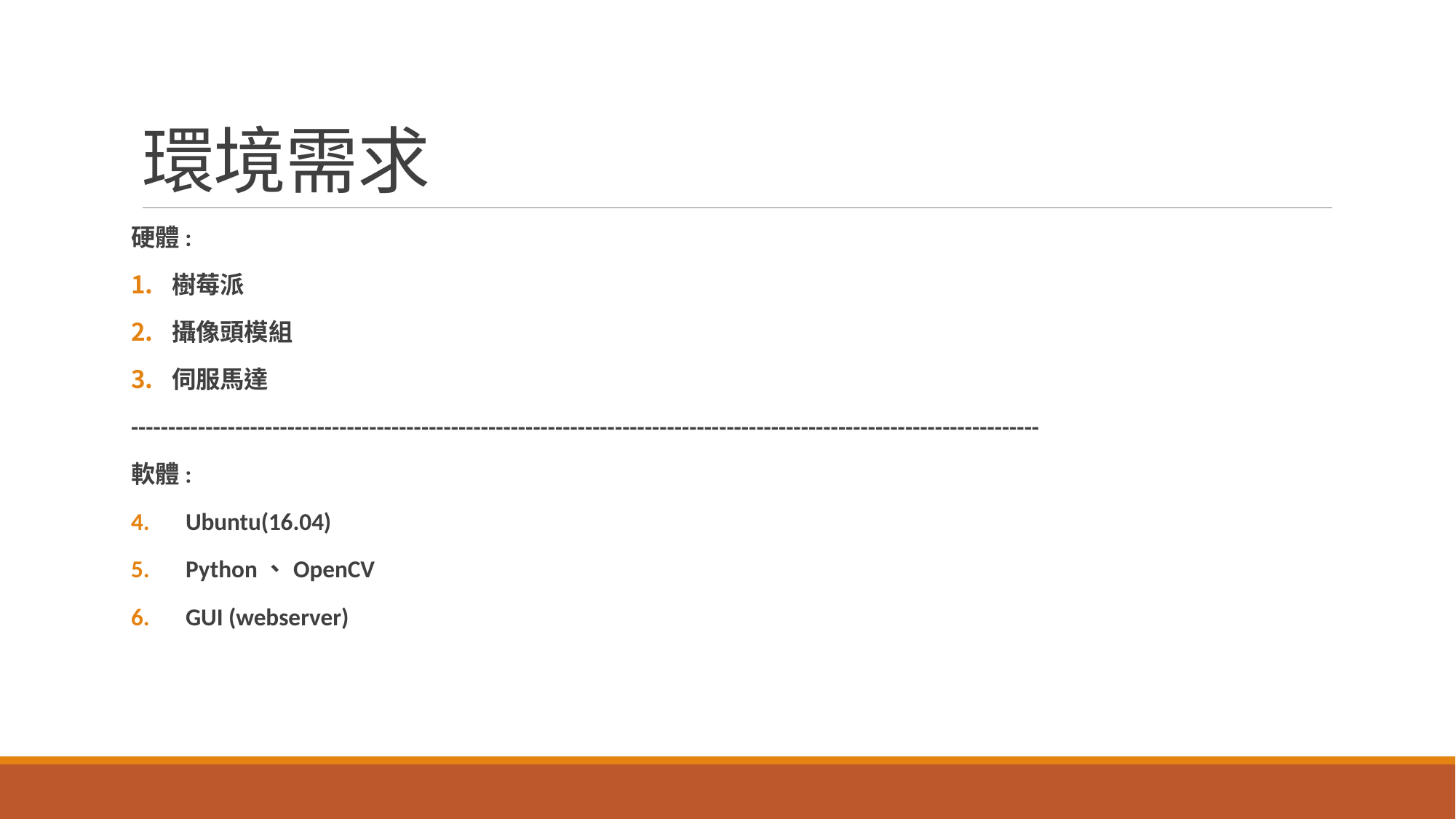

# 環境需求
硬體:
樹莓派
攝像頭模組
伺服馬達
--------------------------------------------------------------------------------------------------------------------------
軟體:
Ubuntu(16.04)
Python、OpenCV
GUI (webserver)